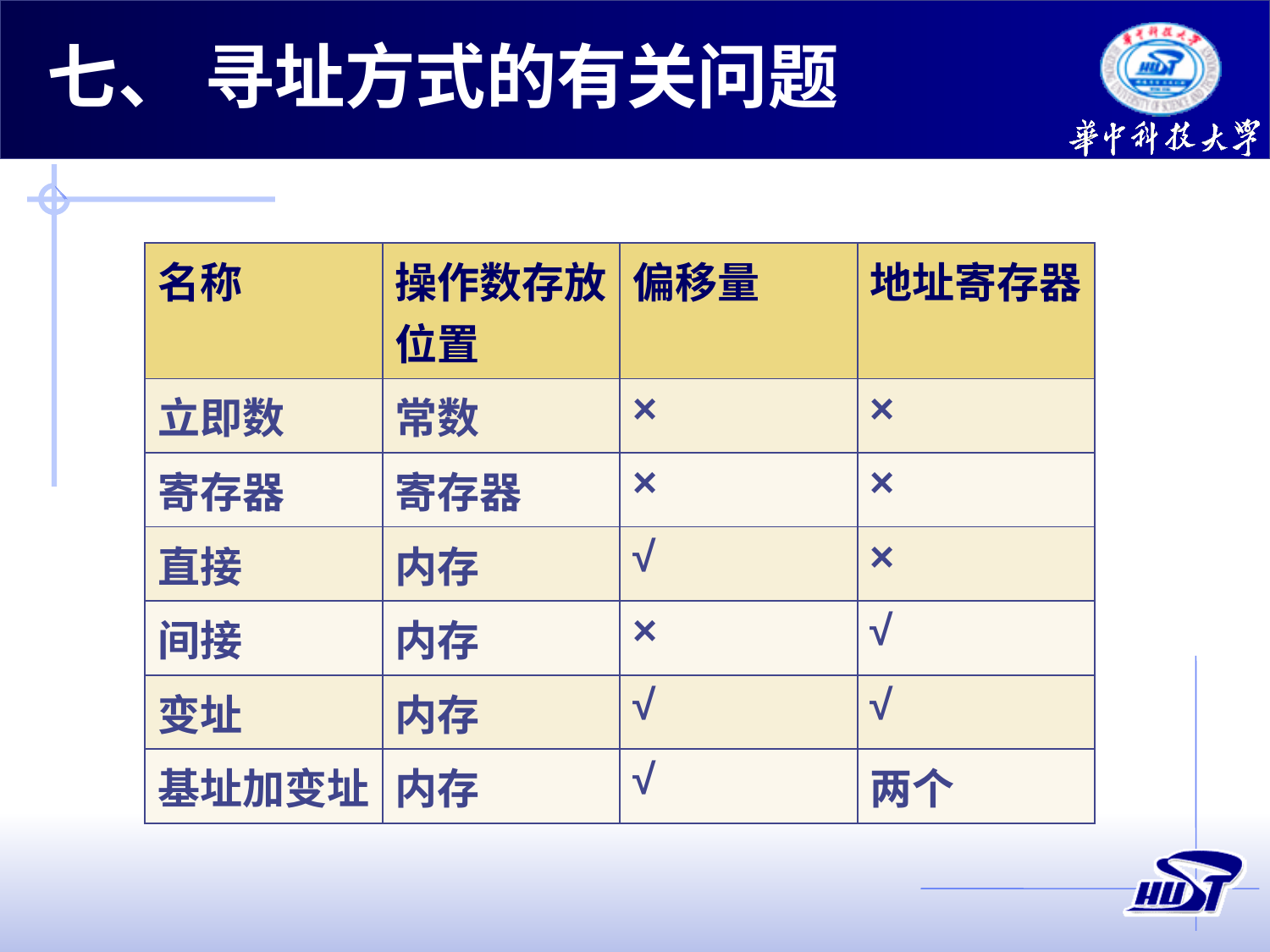

七、 寻址方式的有关问题

| 名称 | 操作数存放位置 | 偏移量 | 地址寄存器 |
| --- | --- | --- | --- |
| 立即数 | 常数 | × | × |
| 寄存器 | 寄存器 | × | × |
| 直接 | 内存 | √ | × |
| 间接 | 内存 | × | √ |
| 变址 | 内存 | √ | √ |
| 基址加变址 | 内存 | √ | 两个 |